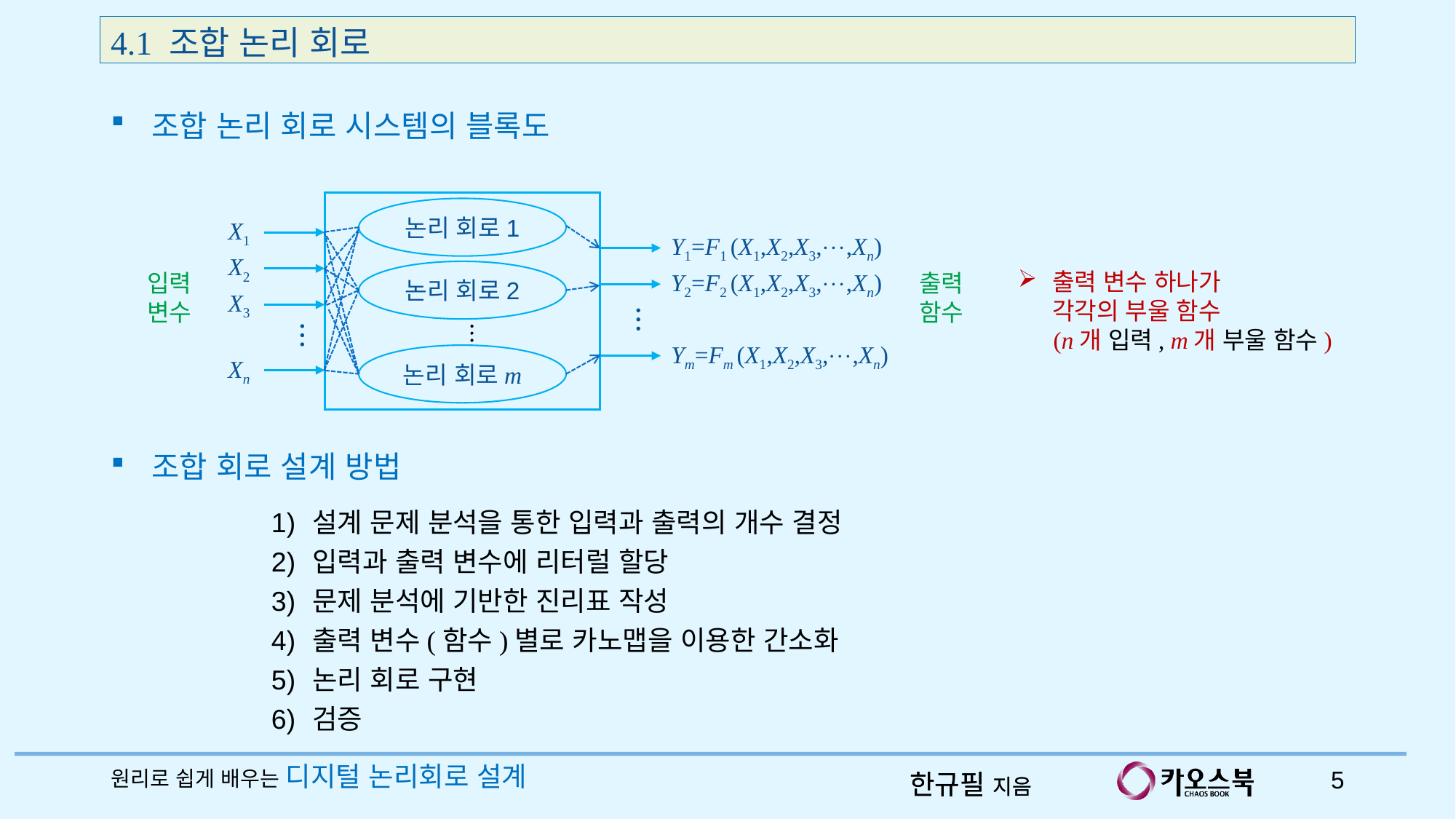

4.1 조합 논리 회로
조합 논리 회로 시스템의 블록도

논리 회로1
X1
X2
X3
…
Xn
Y1=F1 (X1,X2,X3,…,Xn)
Y2=F2 (X1,X2,X3,…,Xn)

…
Ym=Fm (X1,X2,X3,…,Xn)

논리 회로2
출력
함수
입력
변수
…
논리 회로m
출력 변수 하나가
각각의 부울 함수
(n개 입력, m개 부울 함수)
조합 회로 설계 방법
설계 문제 분석을 통한 입력과 출력의 개수 결정
입력과 출력 변수에 리터럴 할당
문제 분석에 기반한 진리표 작성
출력 변수(함수)별로 카노맵을 이용한 간소화
논리 회로 구현
검증
원리로 쉽게 배우는 디지털 논리회로 설계
5